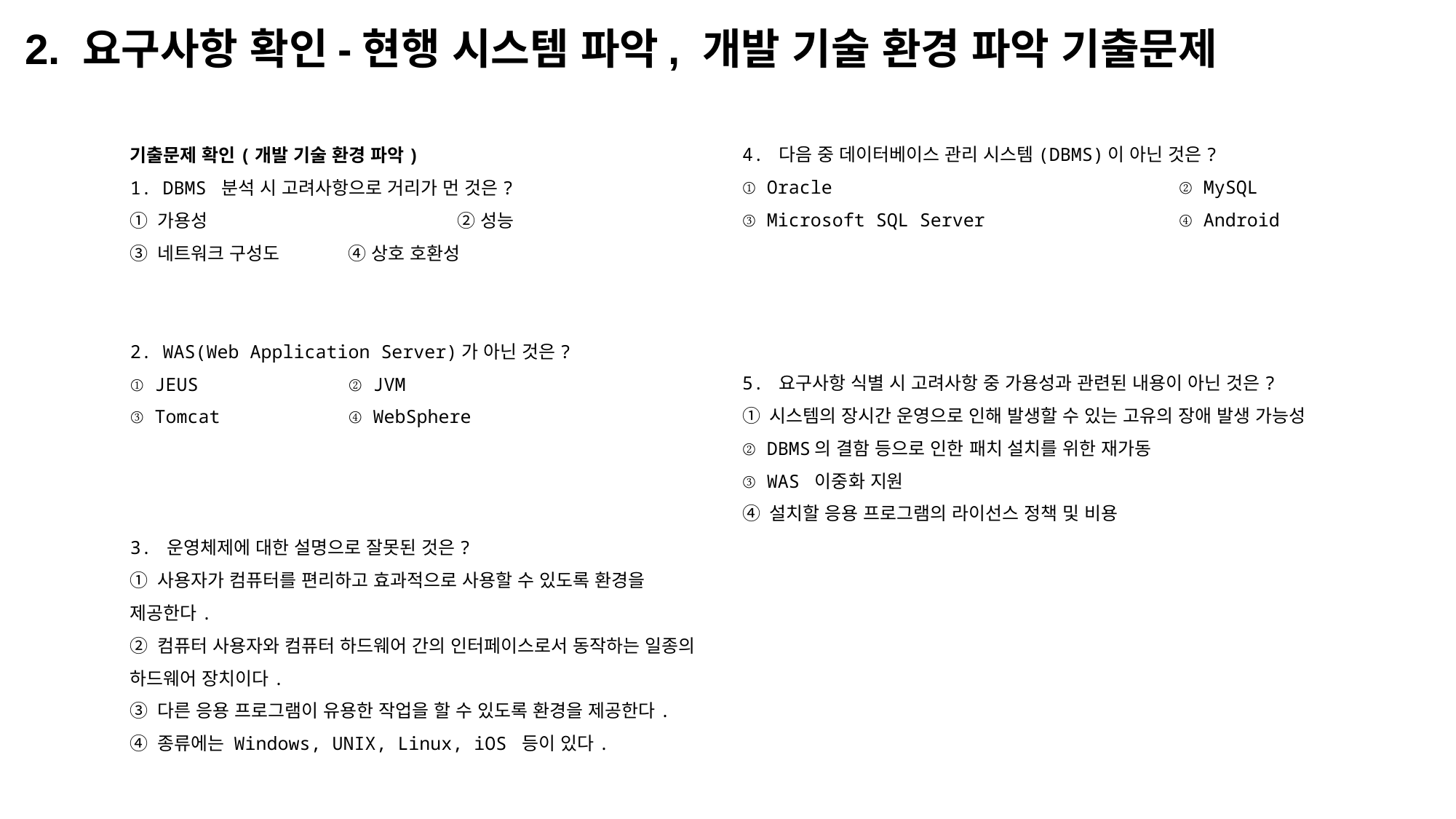

2. 요구사항 확인-현행 시스템 파악, 개발 기술 환경 파악 기출문제
4. 다음 중 데이터베이스 관리 시스템(DBMS)이 아닌 것은?
① Oracle				② MySQL
③ Microsoft SQL Server		④ Android

5. 요구사항 식별 시 고려사항 중 가용성과 관련된 내용이 아닌 것은?
① 시스템의 장시간 운영으로 인해 발생할 수 있는 고유의 장애 발생 가능성
② DBMS의 결함 등으로 인한 패치 설치를 위한 재가동
③ WAS 이중화 지원
④ 설치할 응용 프로그램의 라이선스 정책 및 비용
기출문제 확인(개발 기술 환경 파악)
1. DBMS 분석 시 고려사항으로 거리가 먼 것은?
① 가용성 			② 성능
③ 네트워크 구성도	④ 상호 호환성

2. WAS(Web Application Server)가 아닌 것은?
① JEUS		② JVM
③ Tomcat		④ WebSphere

3. 운영체제에 대한 설명으로 잘못된 것은?
① 사용자가 컴퓨터를 편리하고 효과적으로 사용할 수 있도록 환경을 제공한다.
② 컴퓨터 사용자와 컴퓨터 하드웨어 간의 인터페이스로서 동작하는 일종의 하드웨어 장치이다.
③ 다른 응용 프로그램이 유용한 작업을 할 수 있도록 환경을 제공한다.
④ 종류에는 Windows, UNIX, Linux, iOS 등이 있다.